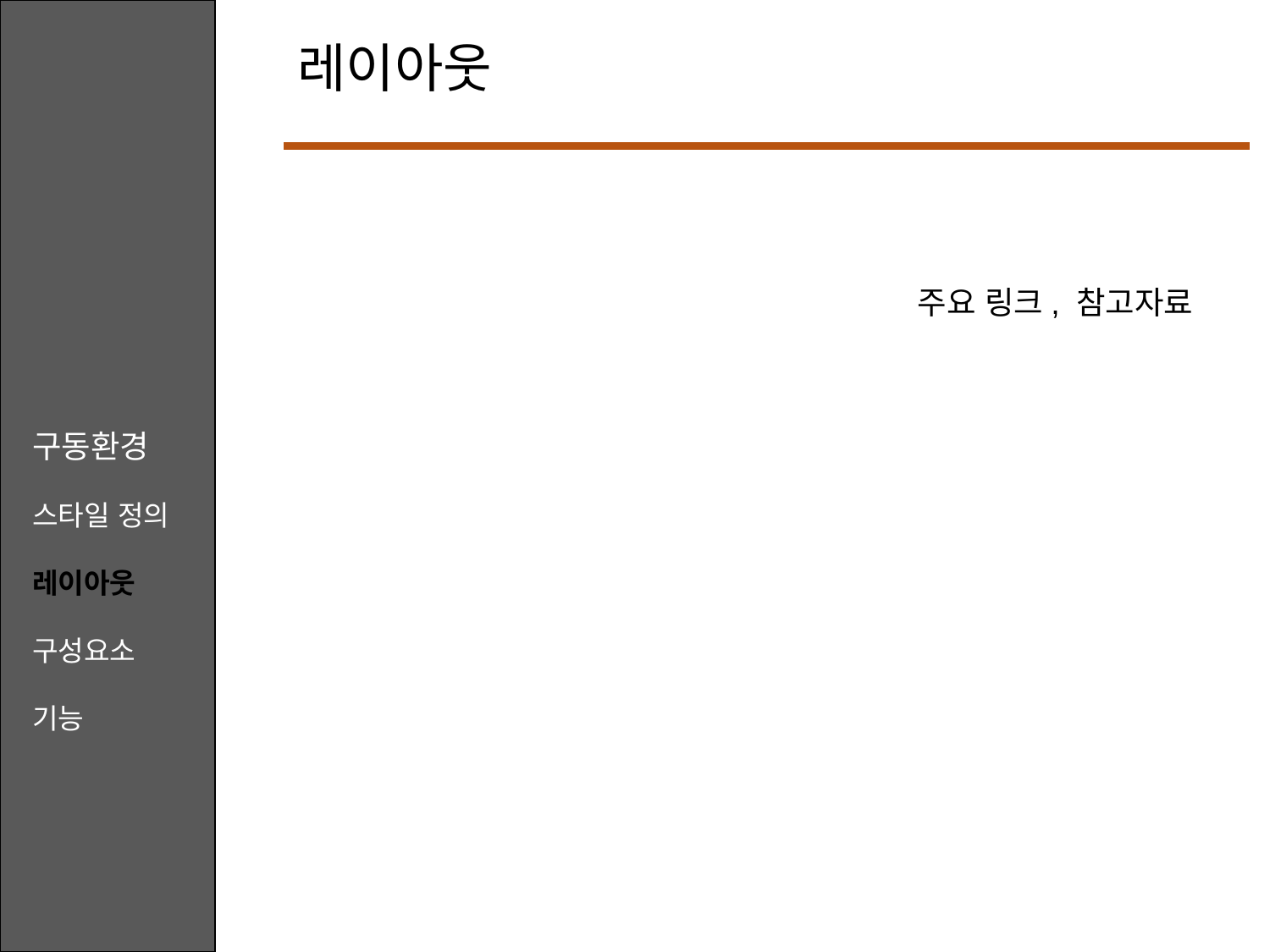

레이아웃
주요 링크, 참고자료

구동환경

스타일 정의

레이아웃

구성요소

기능